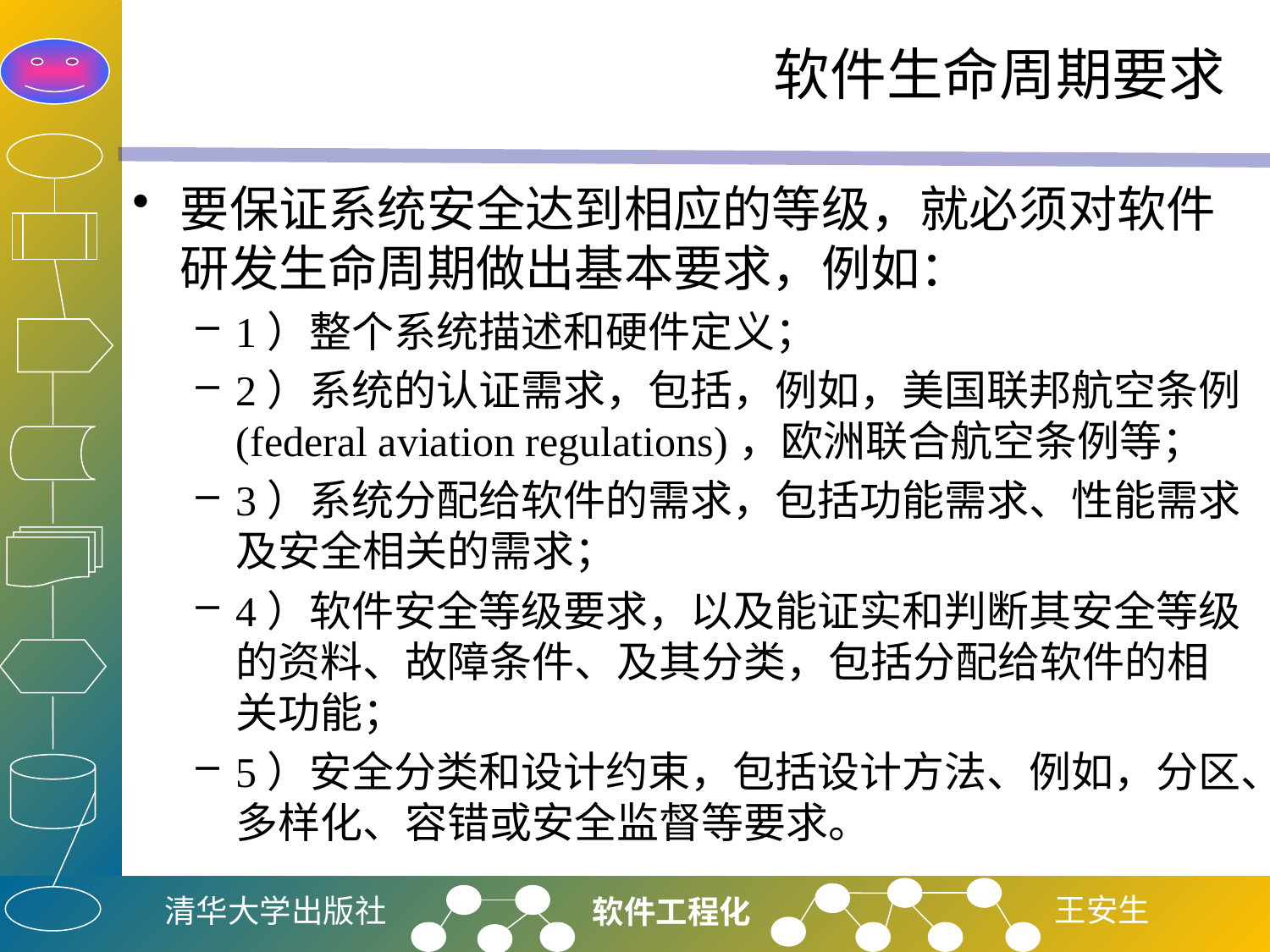

# 软件生命周期要求
要保证系统安全达到相应的等级，就必须对软件研发生命周期做出基本要求，例如：
1）整个系统描述和硬件定义；
2）系统的认证需求，包括，例如，美国联邦航空条例(federal aviation regulations)，欧洲联合航空条例等；
3）系统分配给软件的需求，包括功能需求、性能需求及安全相关的需求；
4）软件安全等级要求，以及能证实和判断其安全等级的资料、故障条件、及其分类，包括分配给软件的相关功能；
5）安全分类和设计约束，包括设计方法、例如，分区、多样化、容错或安全监督等要求。